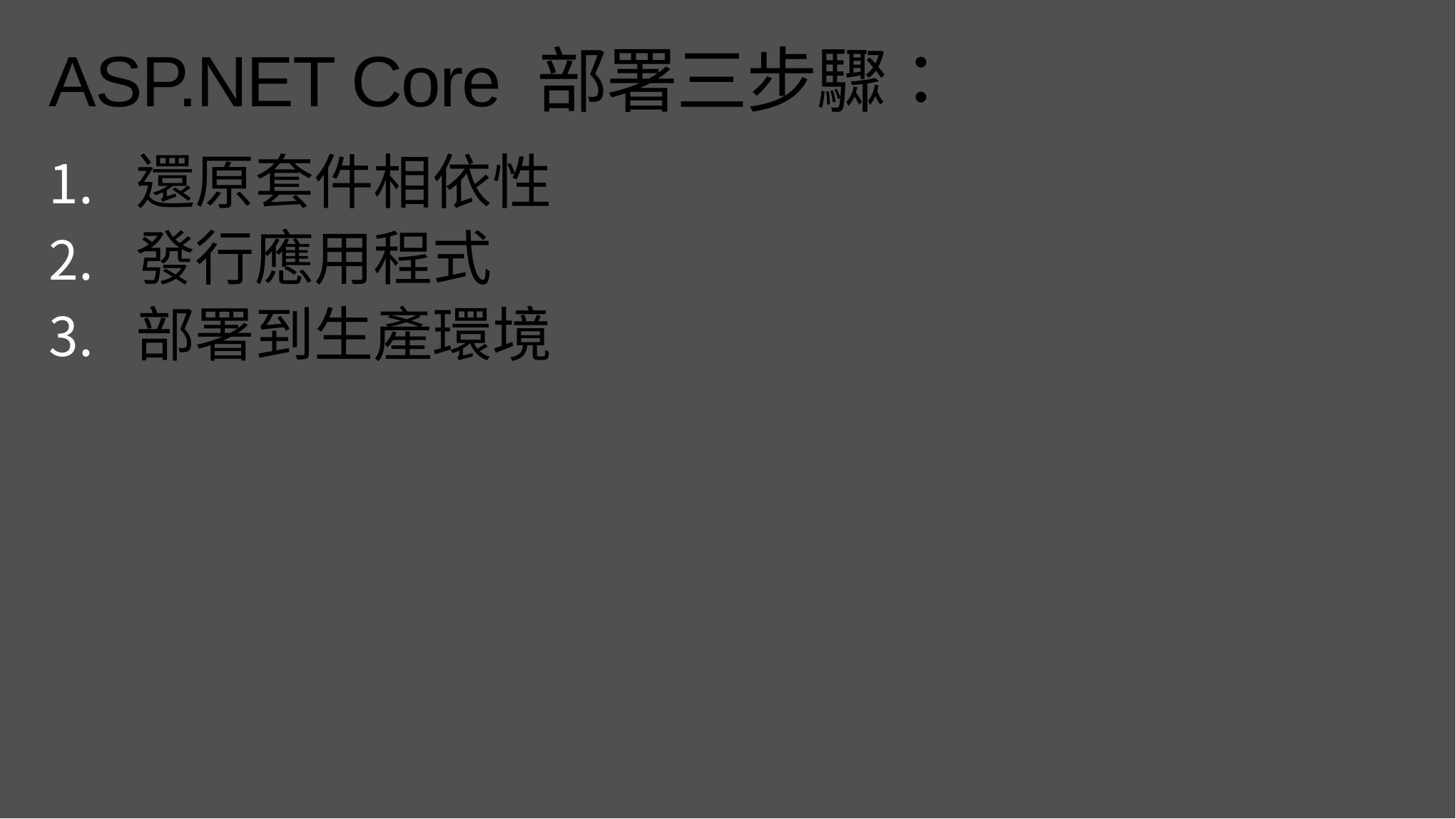

# ASP.NET Core 部署三步驟：
還原套件相依性
發行應用程式
部署到生產環境